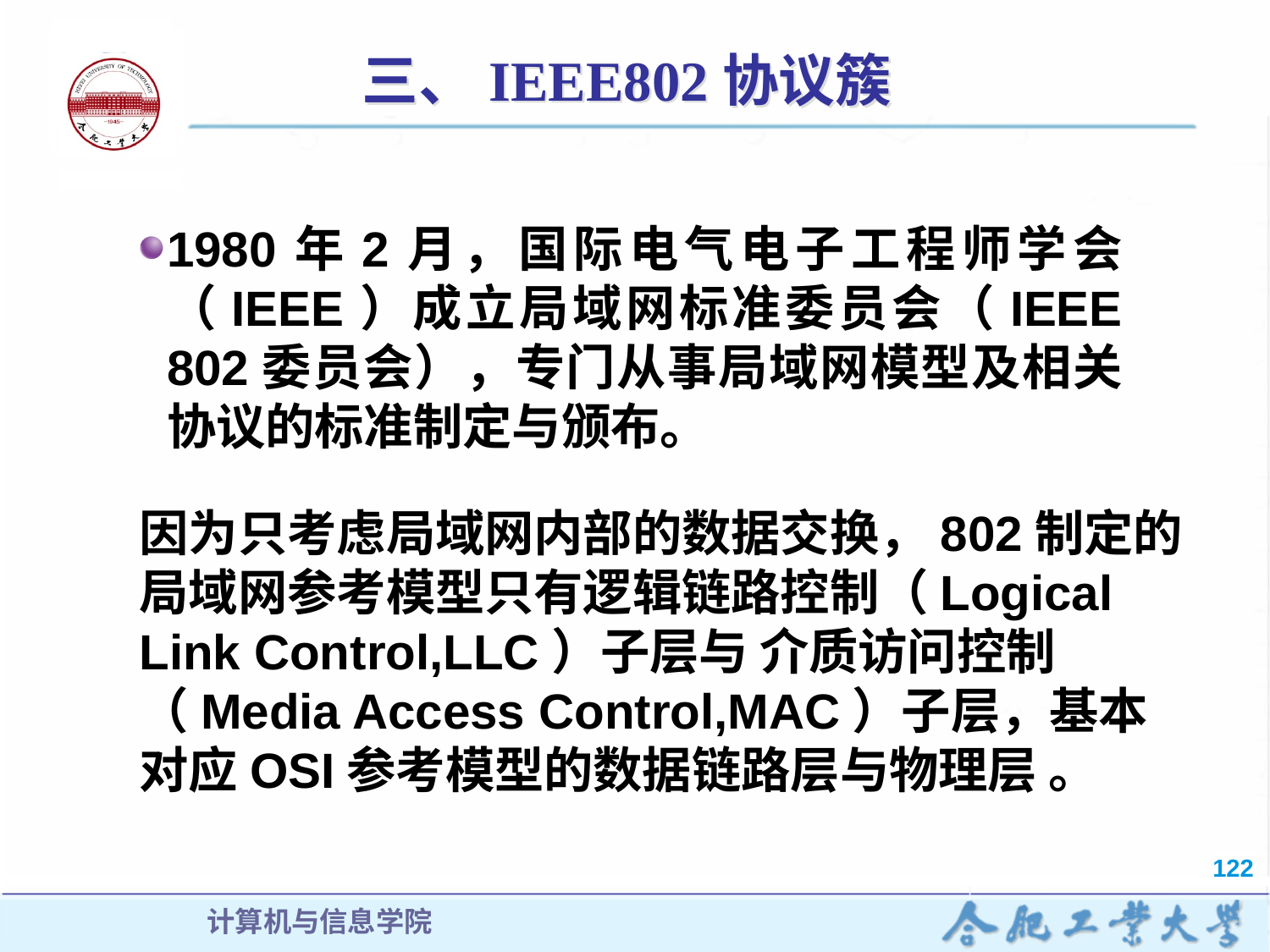

# 三、IEEE802协议簇
1980年2月，国际电气电子工程师学会（IEEE）成立局域网标准委员会（IEEE 802委员会），专门从事局域网模型及相关协议的标准制定与颁布。
因为只考虑局域网内部的数据交换，802制定的局域网参考模型只有逻辑链路控制（Logical Link Control,LLC）子层与 介质访问控制（Media Access Control,MAC）子层，基本对应OSI参考模型的数据链路层与物理层 。